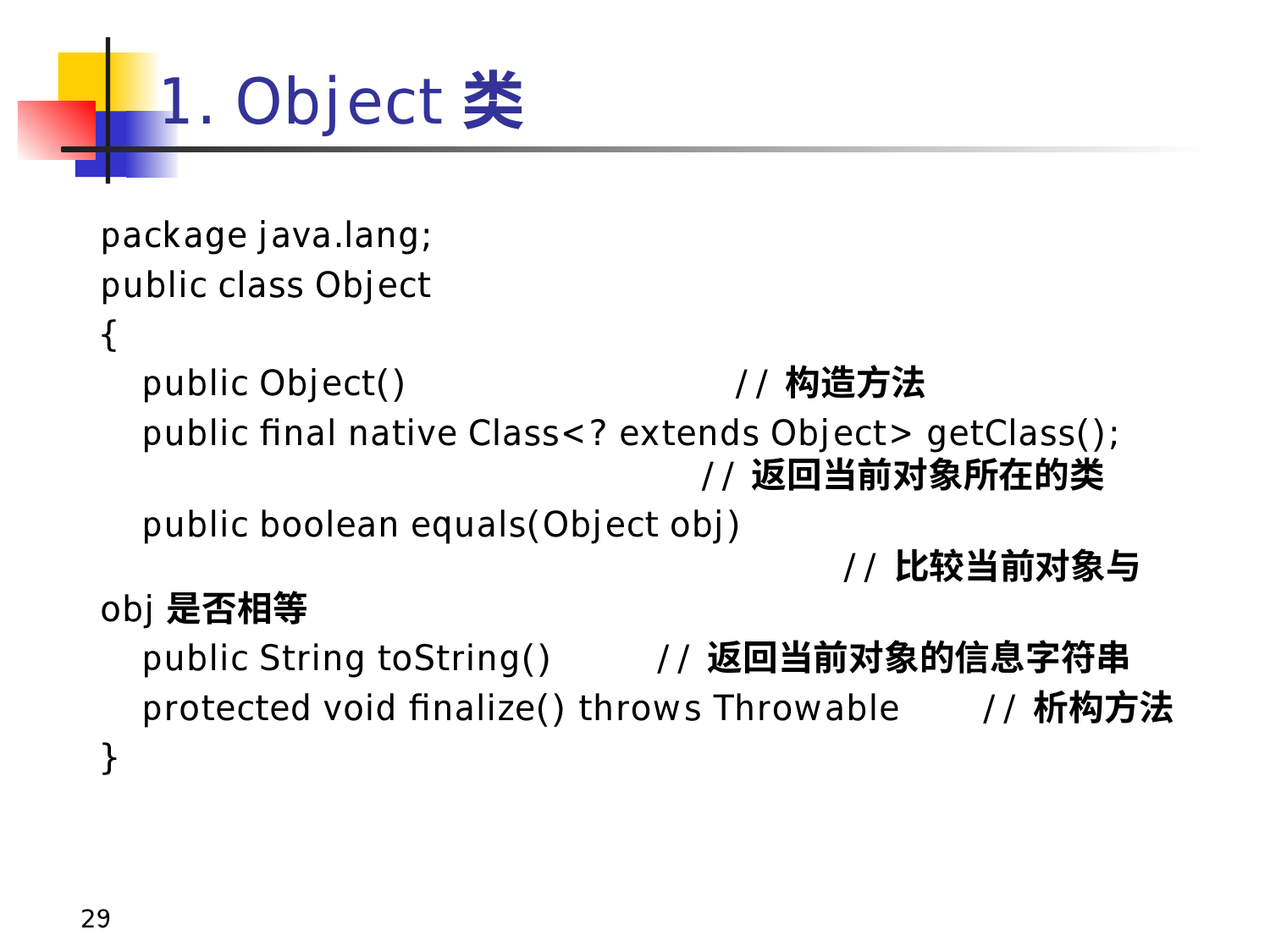

# 1. Object类
package java.lang;
public class Object
{
    public Object()             		//构造方法
    public final native Class<? extends Object> getClass();  			 	         //返回当前对象所在的类
    public boolean equals(Object obj) 				                	                                   //比较当前对象与obj是否相等
    public String toString()          //返回当前对象的信息字符串
    protected void finalize() throws Throwable        //析构方法
}
29